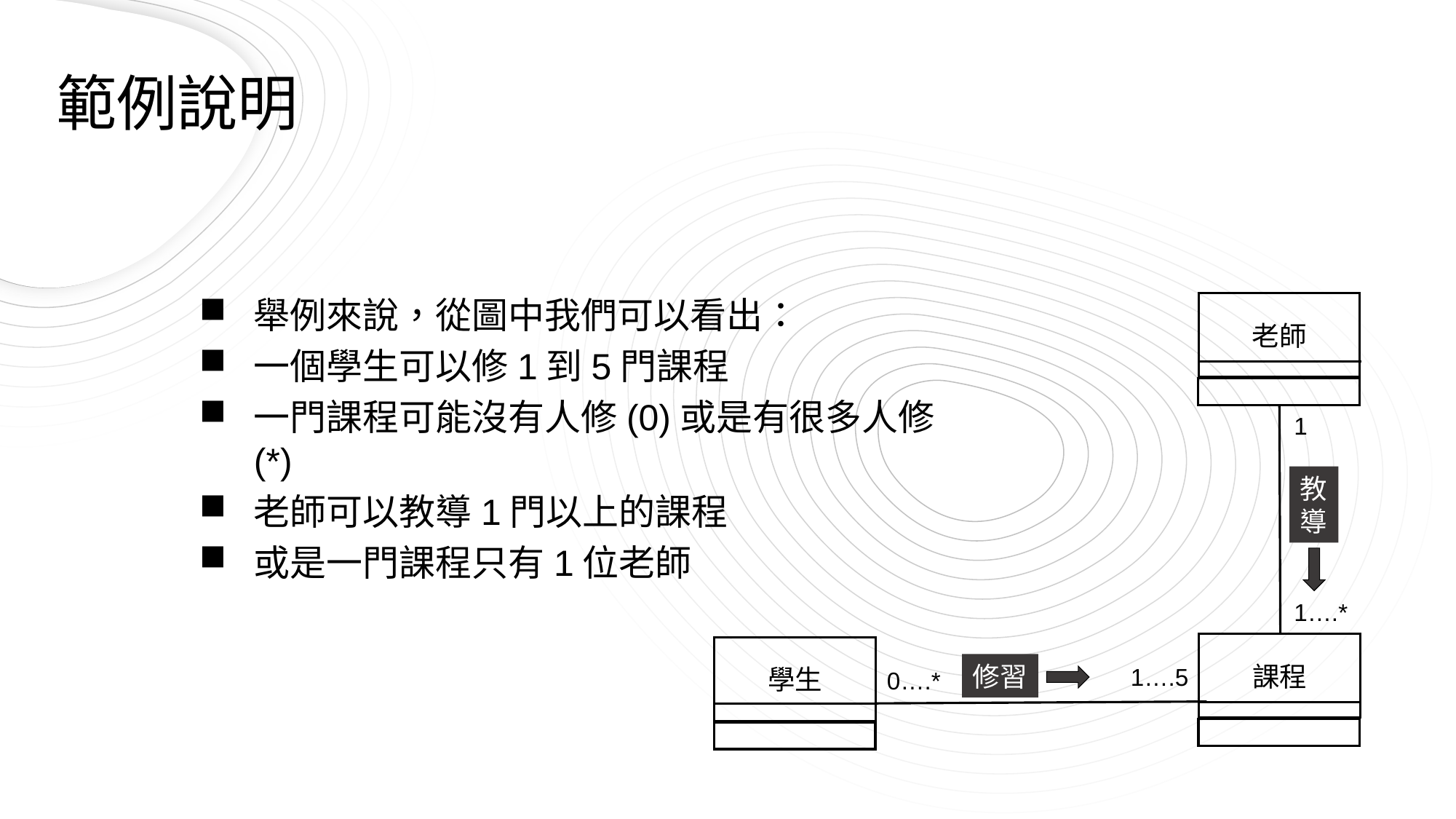

範例說明
舉例來說，從圖中我們可以看出：
一個學生可以修1到5門課程
一門課程可能沒有人修(0)或是有很多人修(*)
老師可以教導1門以上的課程
或是一門課程只有1位老師
老師

1
教
導

1….*
課程

學生

修習
1….5
0….*